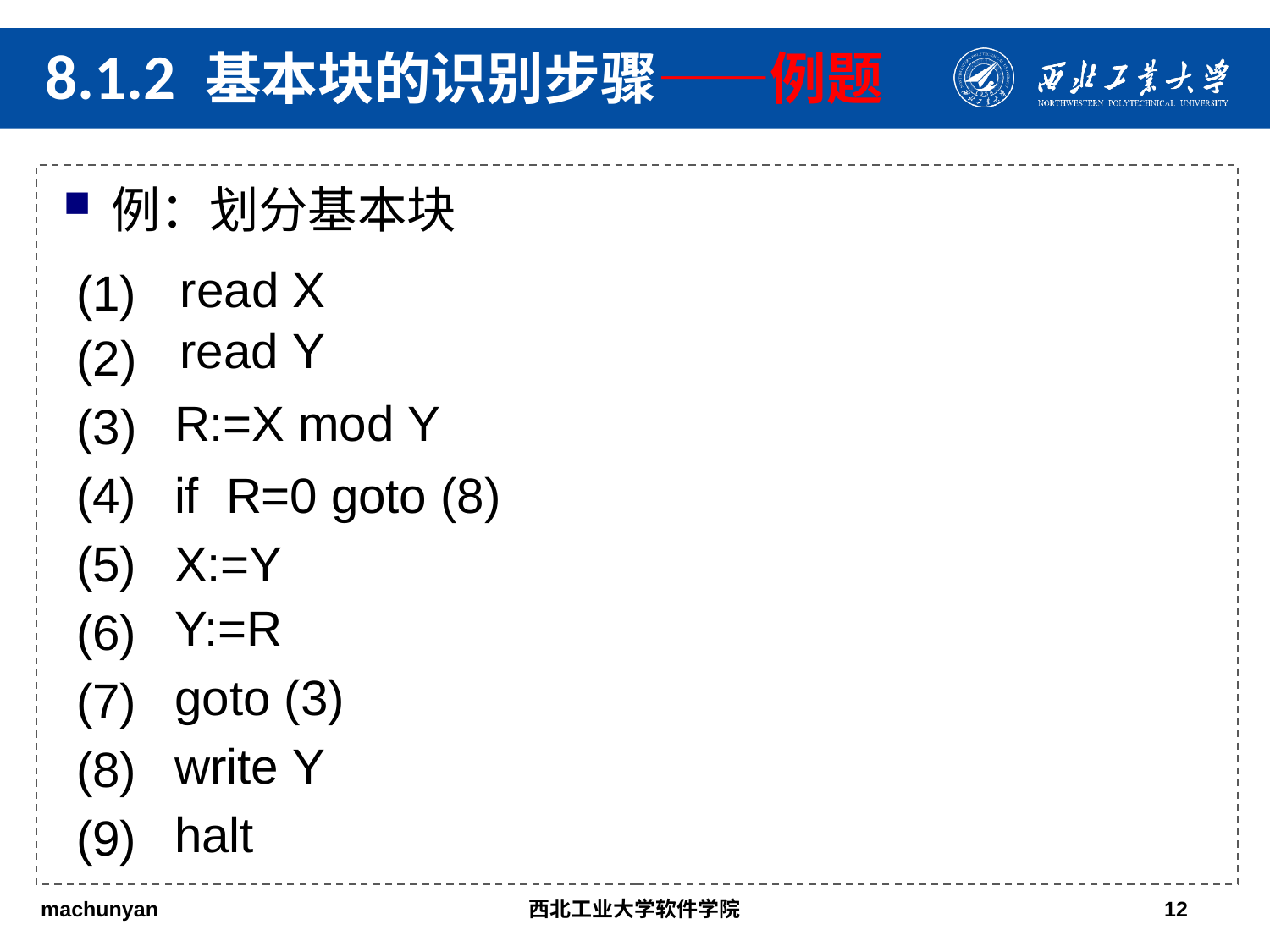

8.1.2 基本块的识别步骤——例题
例：划分基本块
(1)
(2)
(3)
(4)
(5)
(6)
(7)
(8)
(9)
read X
read Y
R:=X mod Y
if	R=0 goto (8)  X:=Y
Y:=R
goto (3)  write Y  halt